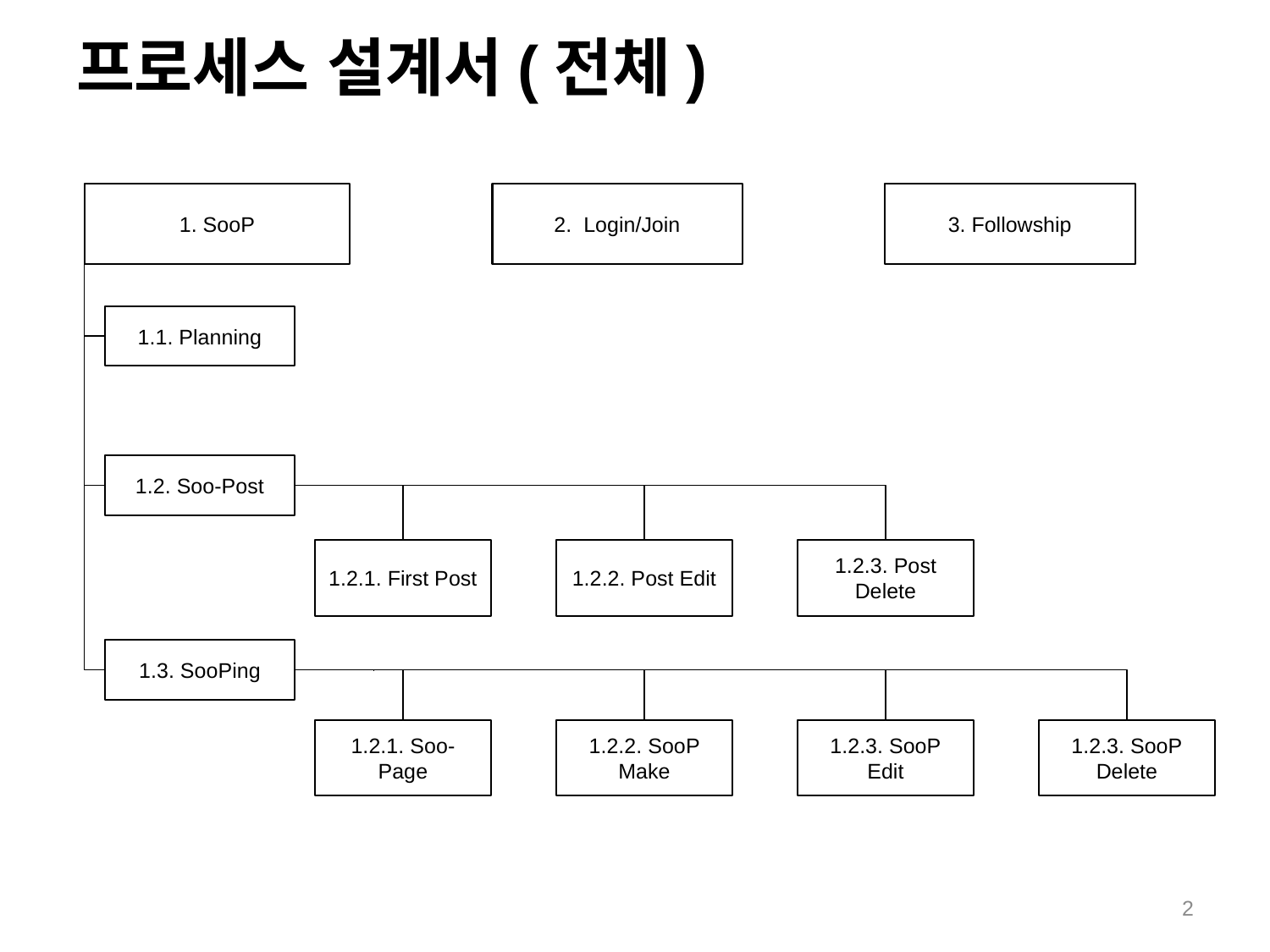

# 프로세스 설계서(전체)
1. SooP
2.  Login/Join
3. Followship
1.1. Planning
1.2. Soo-Post
1.2.1. First Post
1.2.2. Post Edit
1.2.3. Post Delete
1.3. SooPing
1.2.3. SooP Delete
1.2.1. Soo-Page
1.2.2. SooP Make
1.2.3. SooP Edit
2